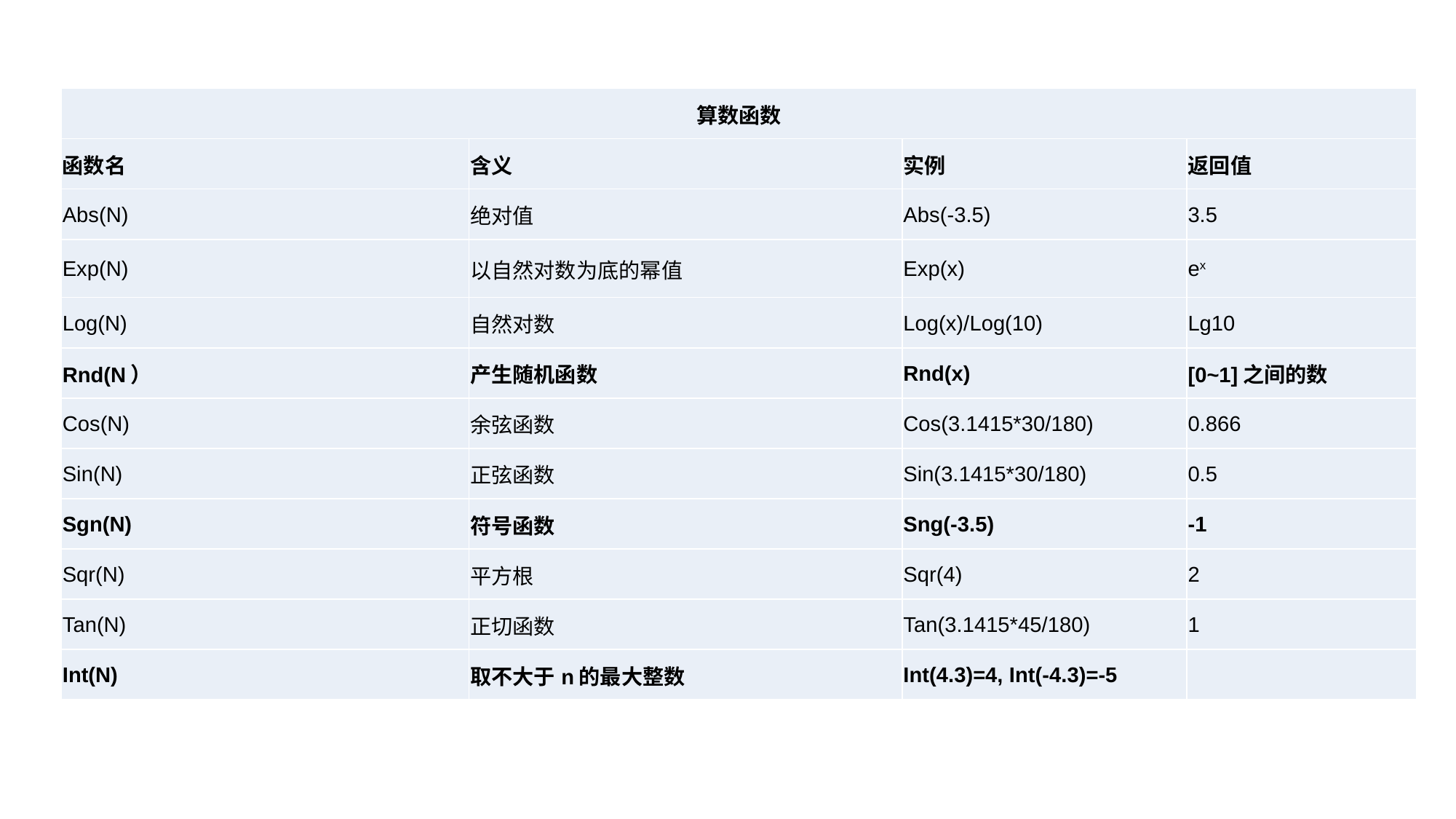

| 算数函数 |  |  |  |
| --- | --- | --- | --- |
| 函数名 | 含义 | 实例 | 返回值 |
| Abs(N) | 绝对值 | Abs(-3.5) | 3.5 |
| Exp(N) | 以自然对数为底的幂值 | Exp(x) | ex |
| Log(N) | 自然对数 | Log(x)/Log(10) | Lg10 |
| Rnd(N） | 产生随机函数 | Rnd(x) | [0~1]之间的数 |
| Cos(N) | 余弦函数 | Cos(3.1415\*30/180) | 0.866 |
| Sin(N) | 正弦函数 | Sin(3.1415\*30/180) | 0.5 |
| Sgn(N) | 符号函数 | Sng(-3.5) | -1 |
| Sqr(N) | 平方根 | Sqr(4) | 2 |
| Tan(N) | 正切函数 | Tan(3.1415\*45/180) | 1 |
| Int(N) | 取不大于n的最大整数 | Int(4.3)=4, Int(-4.3)=-5 |  |